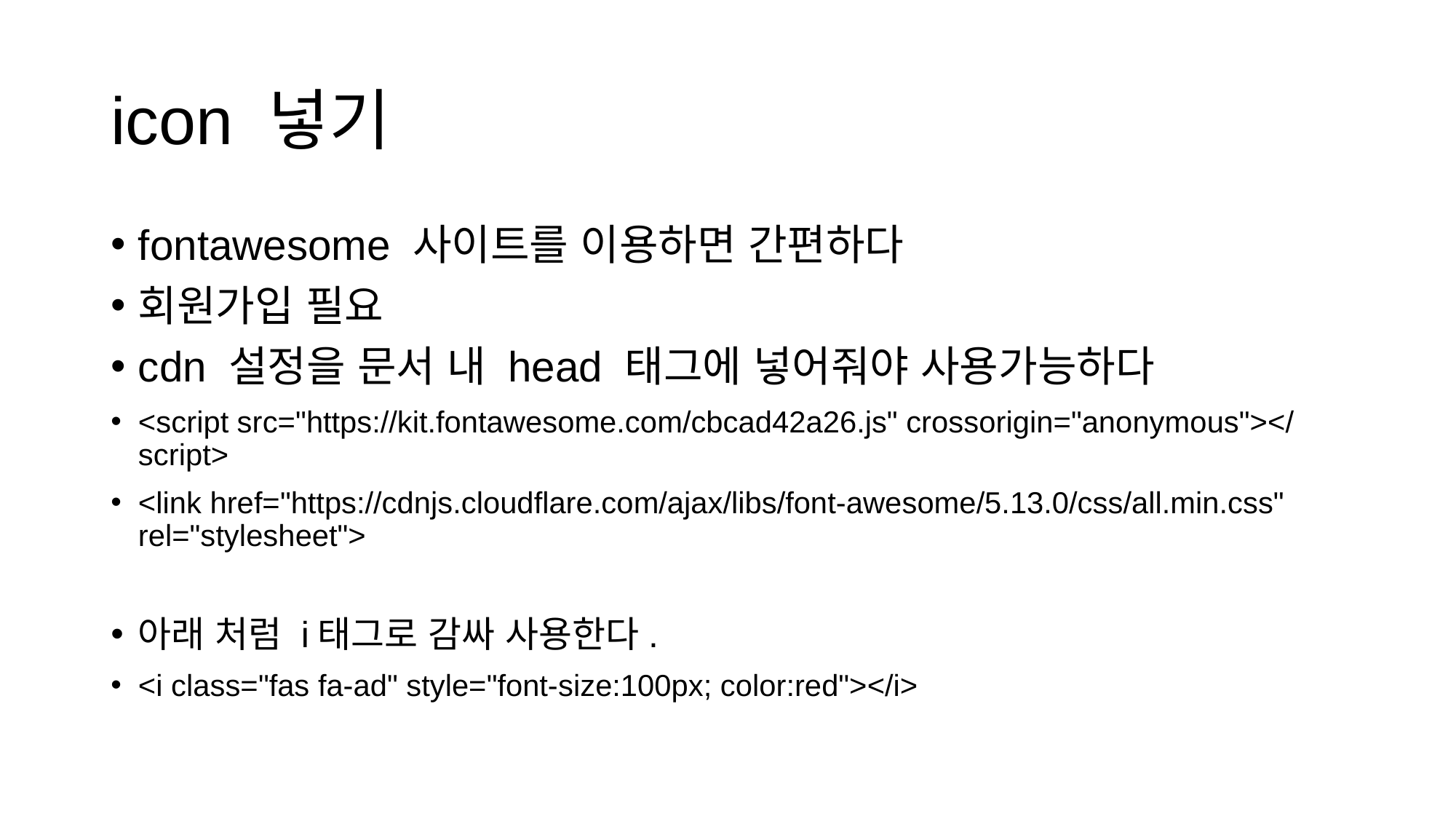

# icon 넣기
fontawesome 사이트를 이용하면 간편하다
회원가입 필요
cdn 설정을 문서 내 head 태그에 넣어줘야 사용가능하다
<script src="https://kit.fontawesome.com/cbcad42a26.js" crossorigin="anonymous"></script>
<link href="https://cdnjs.cloudflare.com/ajax/libs/font-awesome/5.13.0/css/all.min.css" rel="stylesheet">

아래 처럼 i태그로 감싸 사용한다.
<i class="fas fa-ad" style="font-size:100px; color:red"></i>